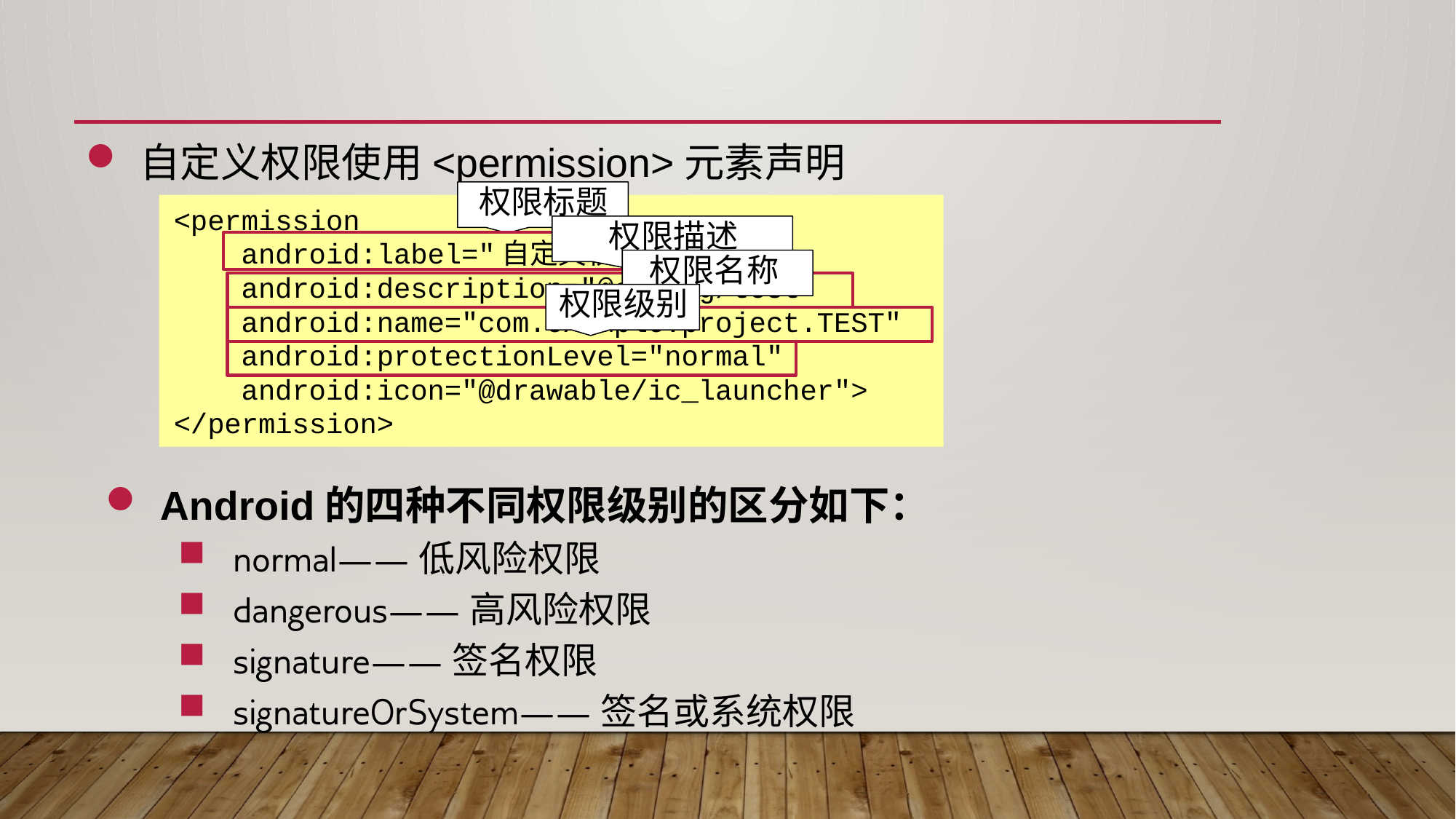

#
自定义权限使用<permission>元素声明
权限标题

<permission
    android:label="自定义权限"
    android:description="@string/test"
    android:name="com.example.project.TEST"
    android:protectionLevel="normal"
    android:icon="@drawable/ic_launcher">
</permission>
权限描述

权限名称

权限级别

Android的四种不同权限级别的区分如下：
normal——低风险权限
dangerous——高风险权限
signature——签名权限
signatureOrSystem——签名或系统权限